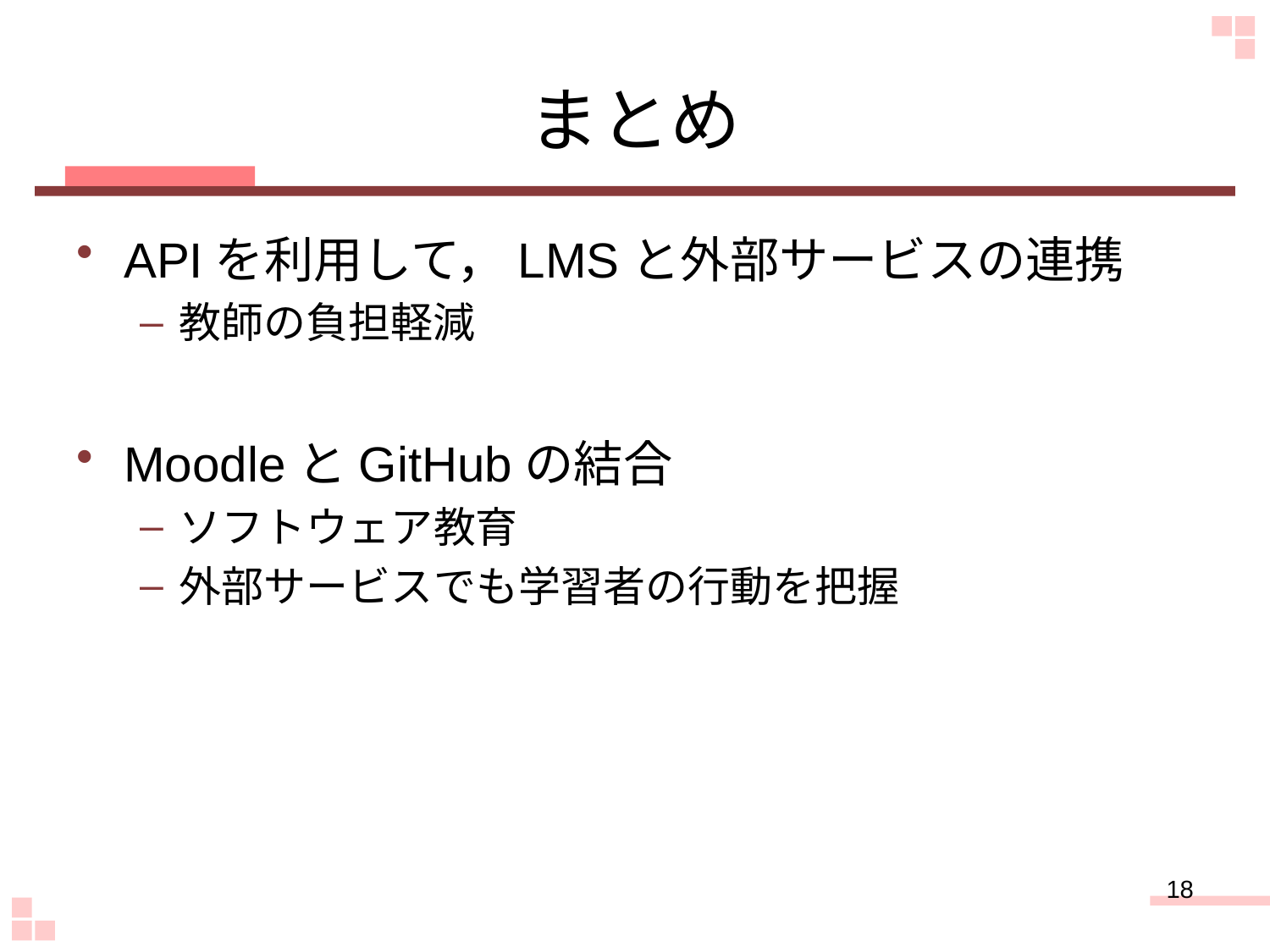

# まとめ
APIを利用して，LMSと外部サービスの連携
教師の負担軽減

MoodleとGitHubの結合
ソフトウェア教育
外部サービスでも学習者の行動を把握
18